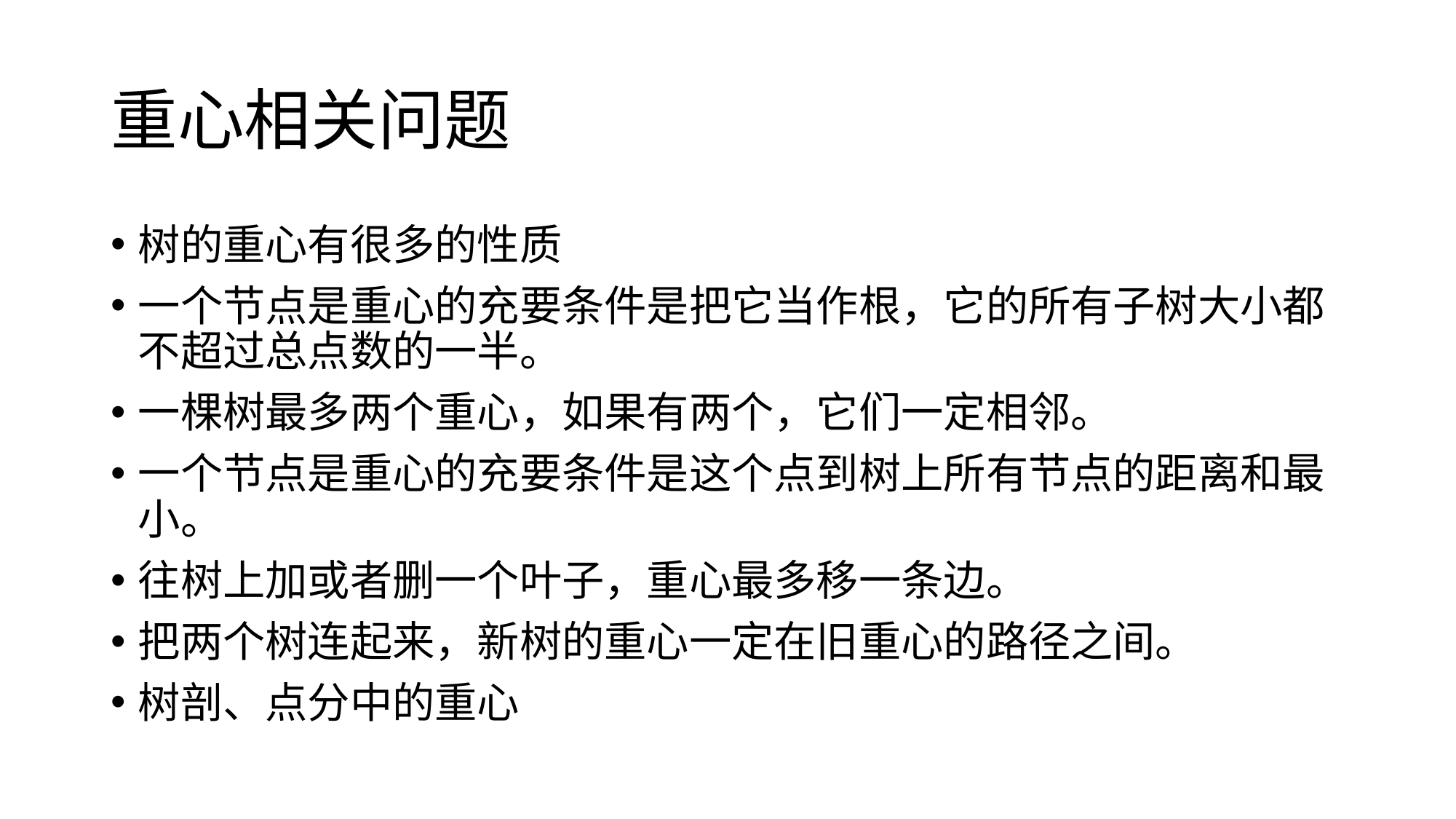

# 重心相关问题
树的重心有很多的性质
一个节点是重心的充要条件是把它当作根，它的所有子树大小都不超过总点数的一半。
一棵树最多两个重心，如果有两个，它们一定相邻。
一个节点是重心的充要条件是这个点到树上所有节点的距离和最小。
往树上加或者删一个叶子，重心最多移一条边。
把两个树连起来，新树的重心一定在旧重心的路径之间。
树剖、点分中的重心